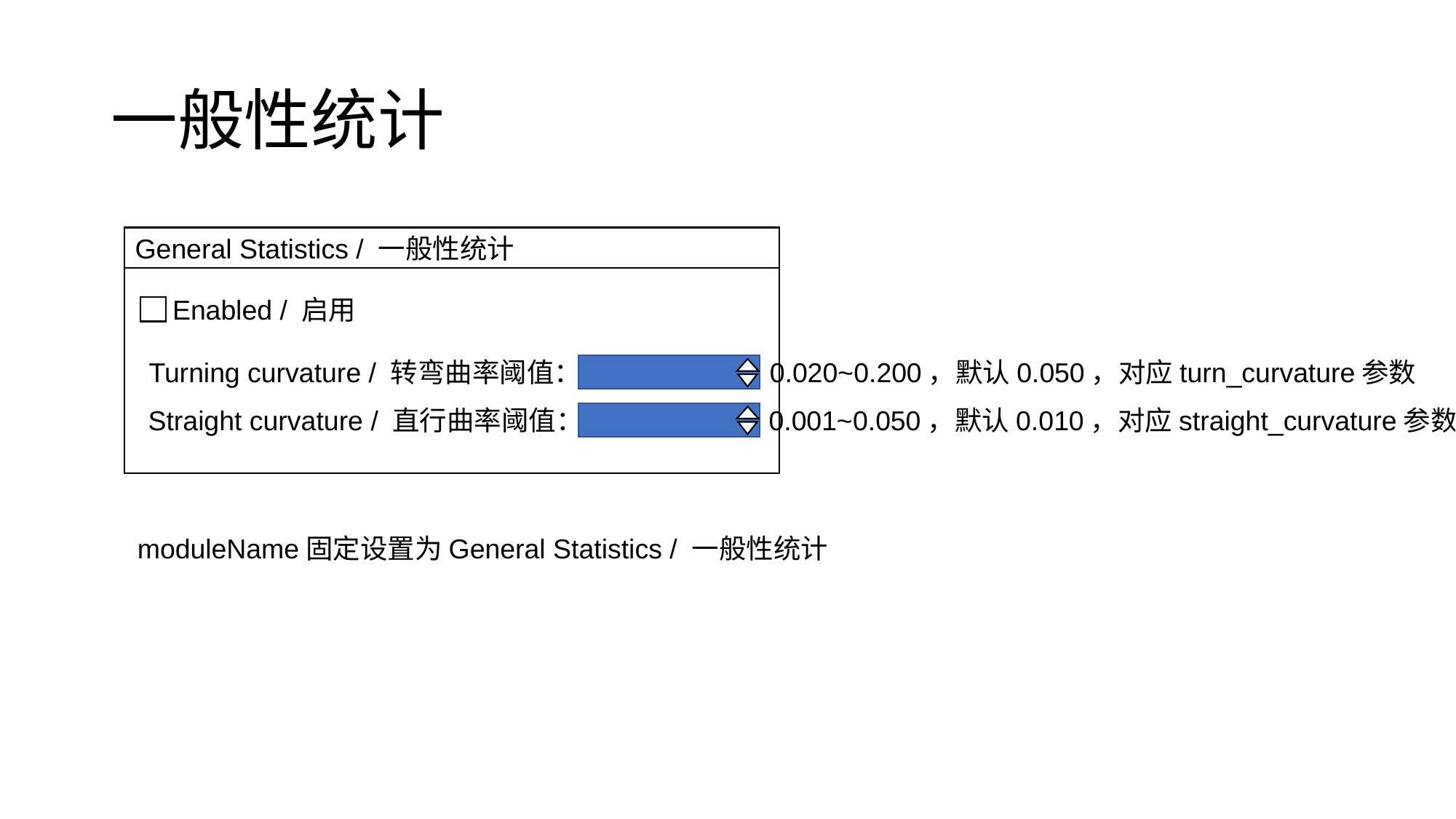

# 一般性统计

General Statistics / 一般性统计
Enabled / 启用

0.020~0.200，默认0.050，对应turn_curvature参数
Turning curvature / 转弯曲率阈值：

0.001~0.050，默认0.010，对应straight_curvature参数
Straight curvature / 直行曲率阈值：

moduleName固定设置为General Statistics / 一般性统计